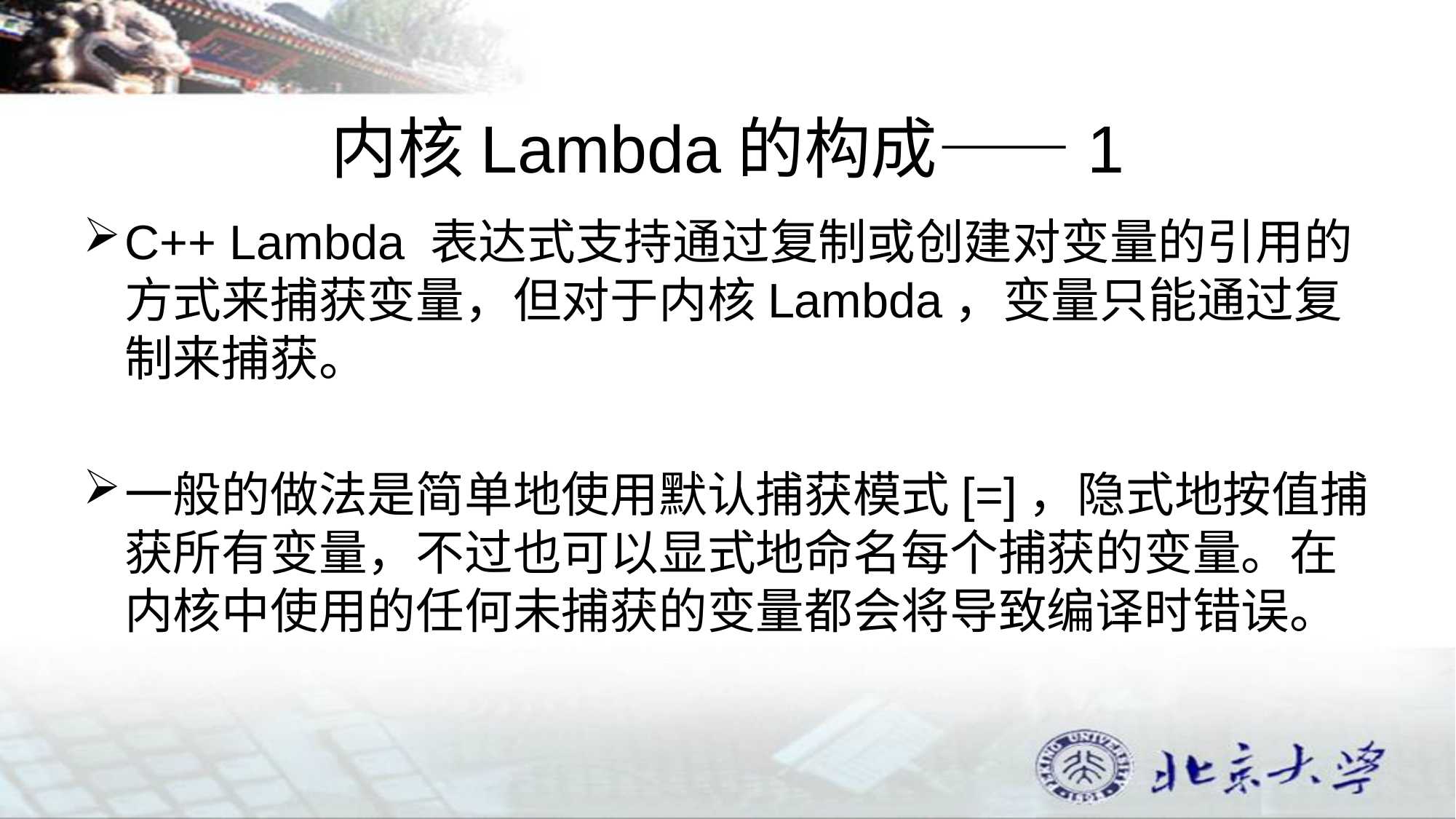

# 内核Lambda的构成——1
C++ Lambda 表达式支持通过复制或创建对变量的引用的方式来捕获变量，但对于内核Lambda，变量只能通过复制来捕获。

一般的做法是简单地使用默认捕获模式[=]，隐式地按值捕获所有变量，不过也可以显式地命名每个捕获的变量。在内核中使用的任何未捕获的变量都会将导致编译时错误。